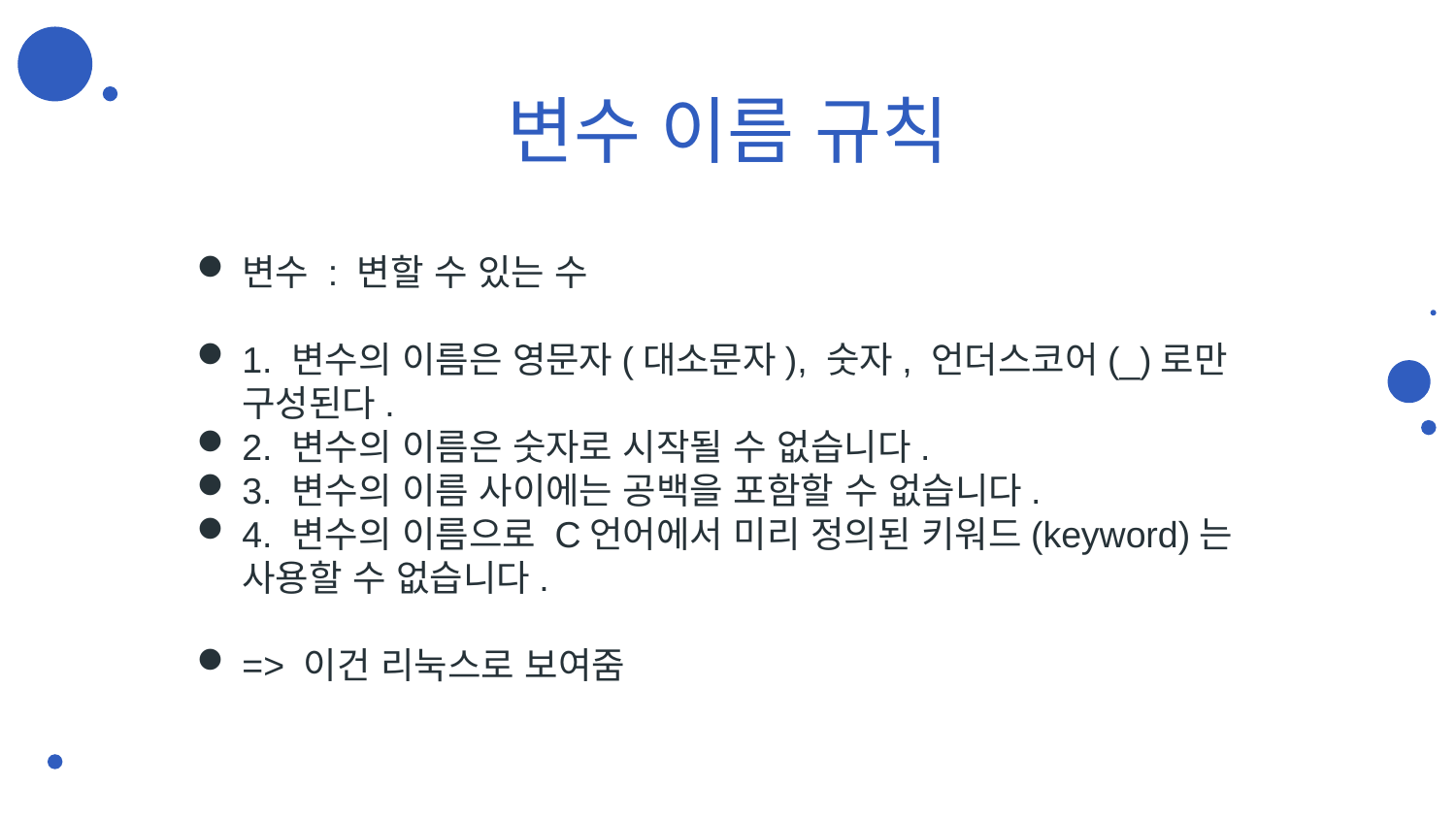

# 변수 이름 규칙
변수 : 변할 수 있는 수

1. 변수의 이름은 영문자(대소문자), 숫자, 언더스코어(_)로만 구성된다.
2. 변수의 이름은 숫자로 시작될 수 없습니다.
3. 변수의 이름 사이에는 공백을 포함할 수 없습니다.
4. 변수의 이름으로 C언어에서 미리 정의된 키워드(keyword)는 사용할 수 없습니다.

=> 이건 리눅스로 보여줌